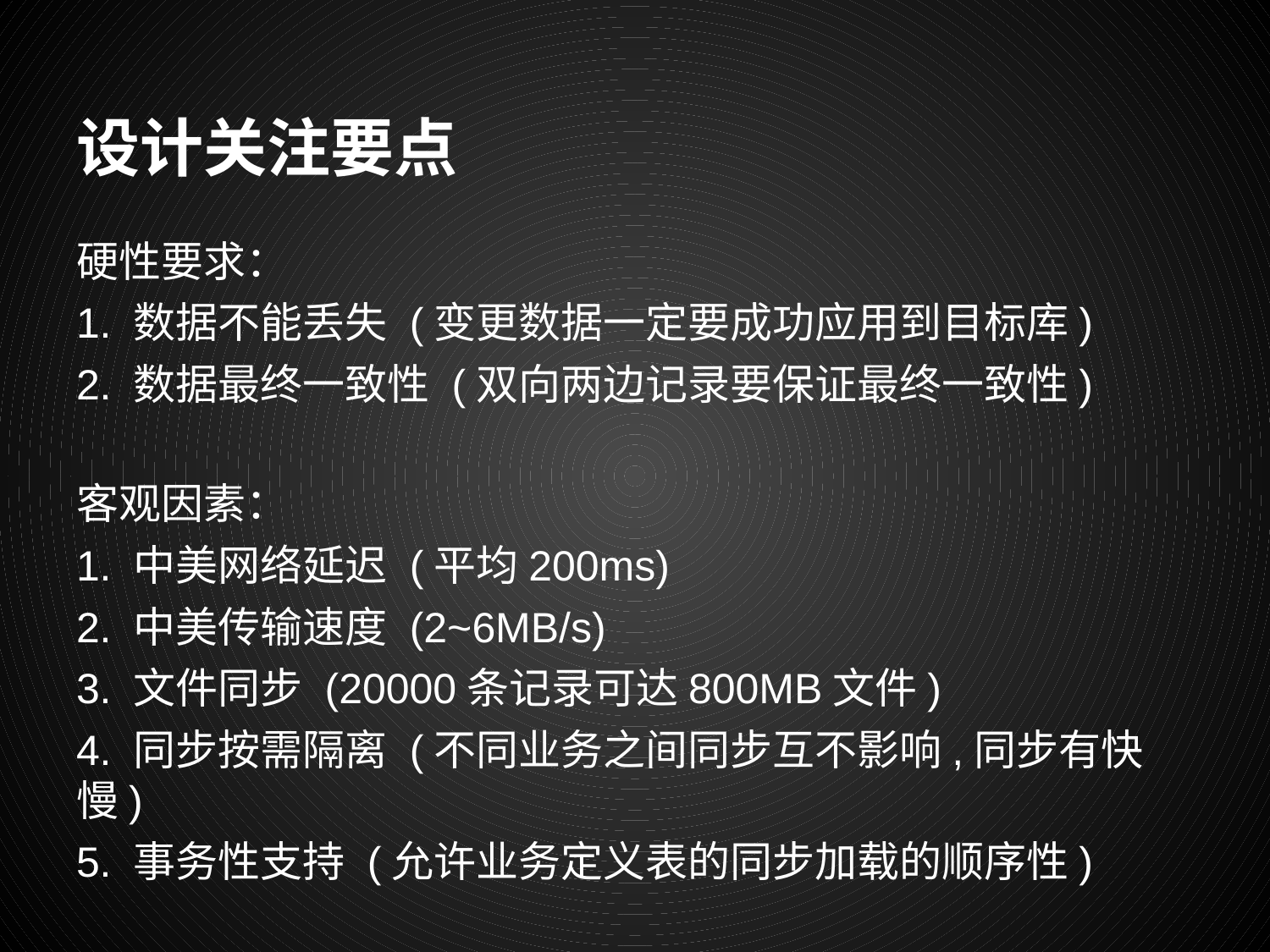

# 设计关注要点
硬性要求：
1. 数据不能丢失 (变更数据一定要成功应用到目标库)
2. 数据最终一致性 (双向两边记录要保证最终一致性)

客观因素：
1. 中美网络延迟 (平均200ms)
2. 中美传输速度 (2~6MB/s)
3. 文件同步 (20000条记录可达800MB文件)
4. 同步按需隔离 (不同业务之间同步互不影响,同步有快慢)
5. 事务性支持 (允许业务定义表的同步加载的顺序性)